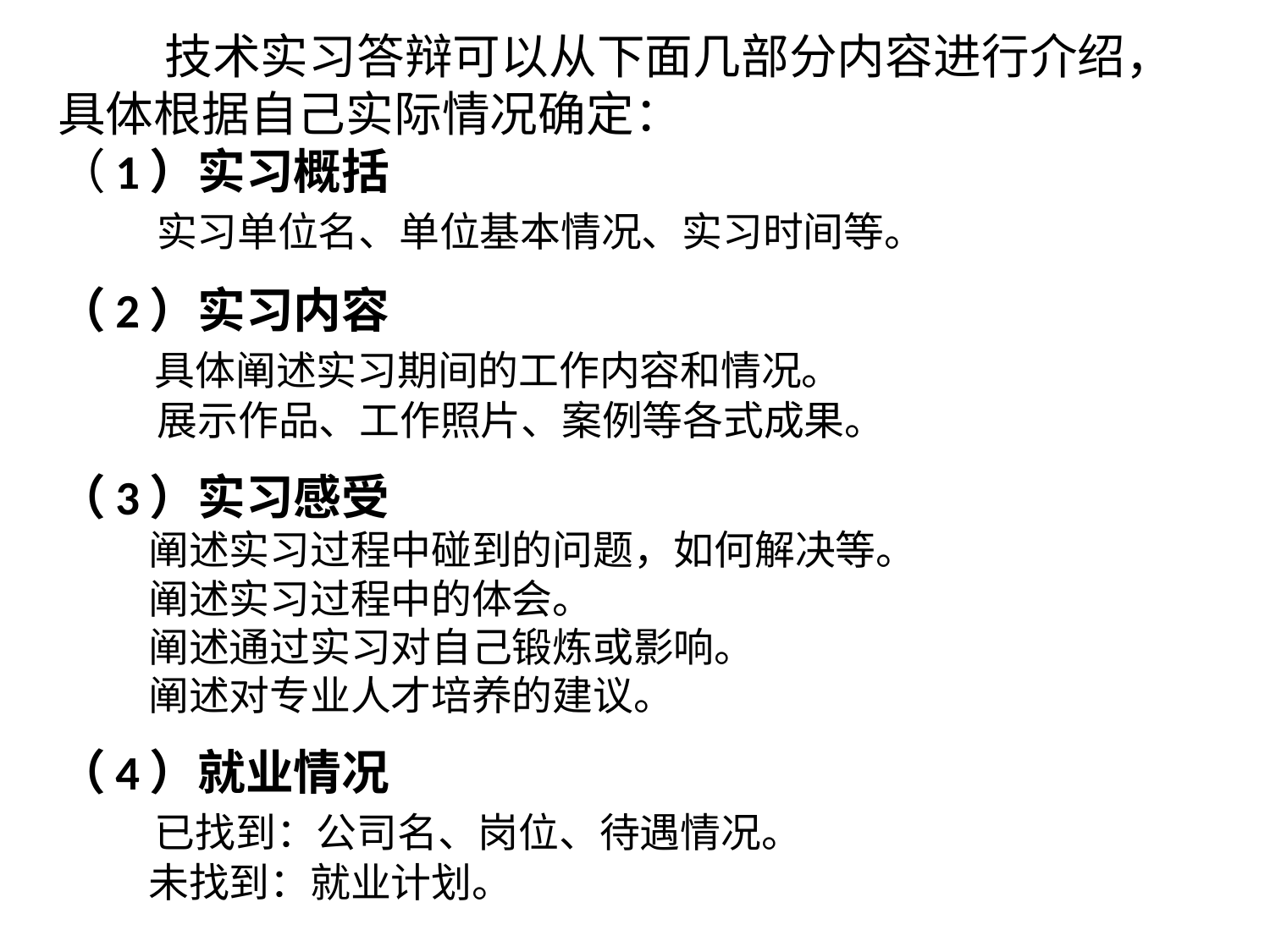

# 技术实习答辩可以从下面几部分内容进行介绍，具体根据自己实际情况确定： （1）实习概括 实习单位名、单位基本情况、实习时间等。 （2）实习内容 具体阐述实习期间的工作内容和情况。 展示作品、工作照片、案例等各式成果。 （3）实习感受 阐述实习过程中碰到的问题，如何解决等。 阐述实习过程中的体会。 阐述通过实习对自己锻炼或影响。 阐述对专业人才培养的建议。 （4）就业情况 已找到：公司名、岗位、待遇情况。 未找到：就业计划。